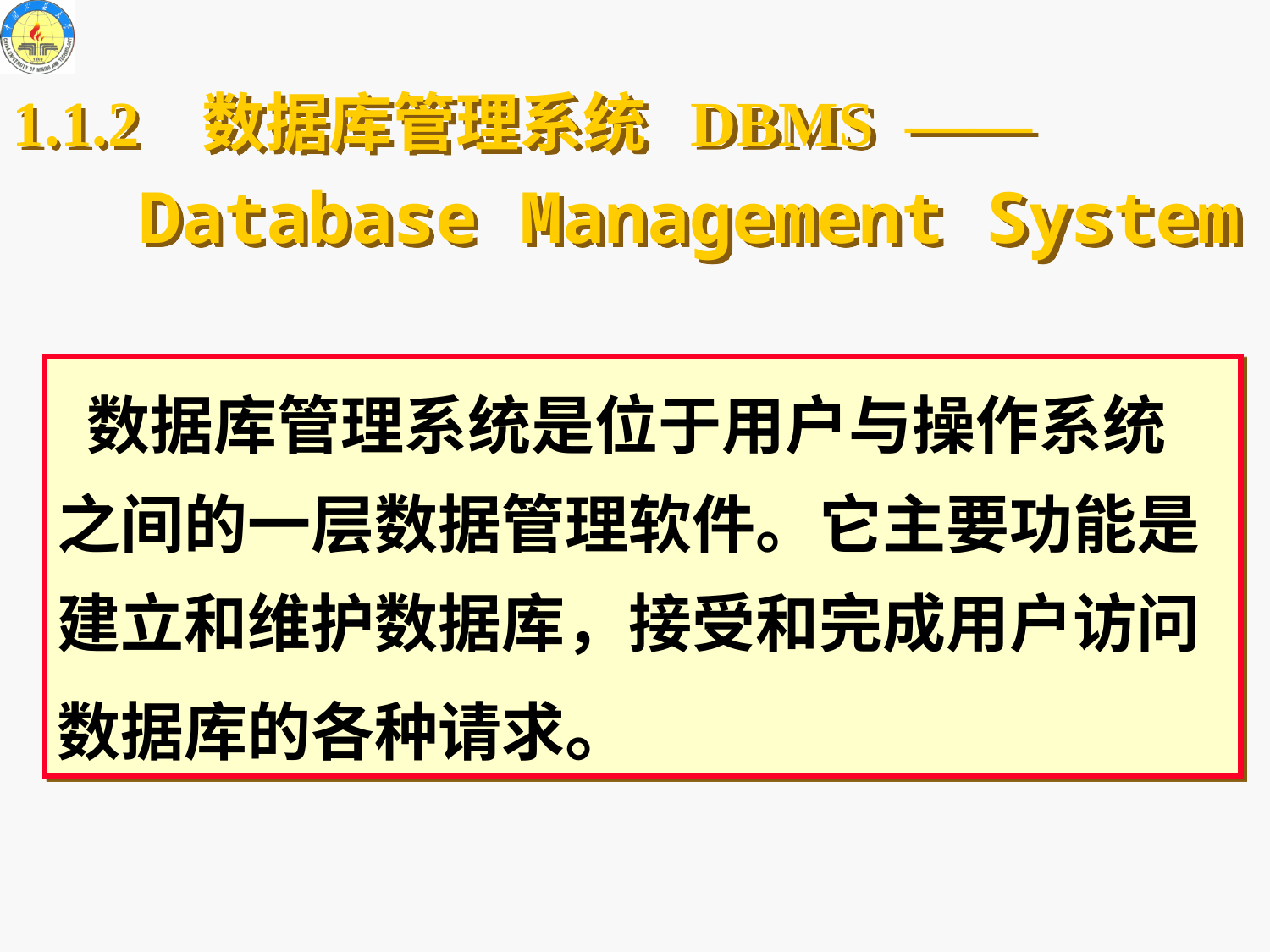

1.1.2   数据库管理系统  DBMS  ——
        Database Management System
 数据库管理系统是位于用户与操作系统之间的一层数据管理软件。它主要功能是建立和维护数据库，接受和完成用户访问数据库的各种请求。